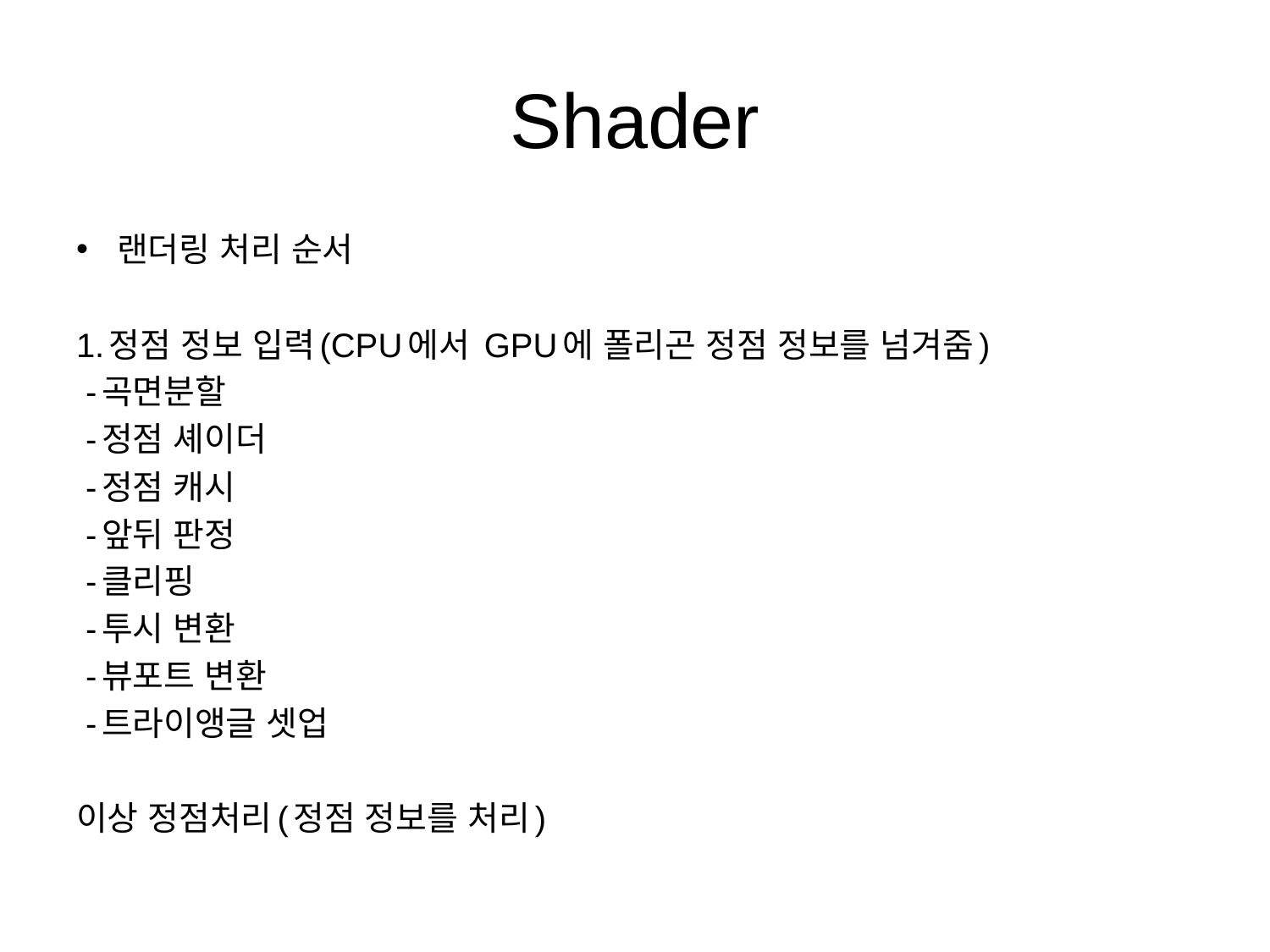

# Shader
랜더링 처리 순서

1.정점 정보 입력(CPU에서 GPU에 폴리곤 정점 정보를 넘겨줌)
 -곡면분할
 -정점 셰이더
 -정점 캐시
 -앞뒤 판정
 -클리핑
 -투시 변환
 -뷰포트 변환
 -트라이앵글 셋업

이상 정점처리(정점 정보를 처리)